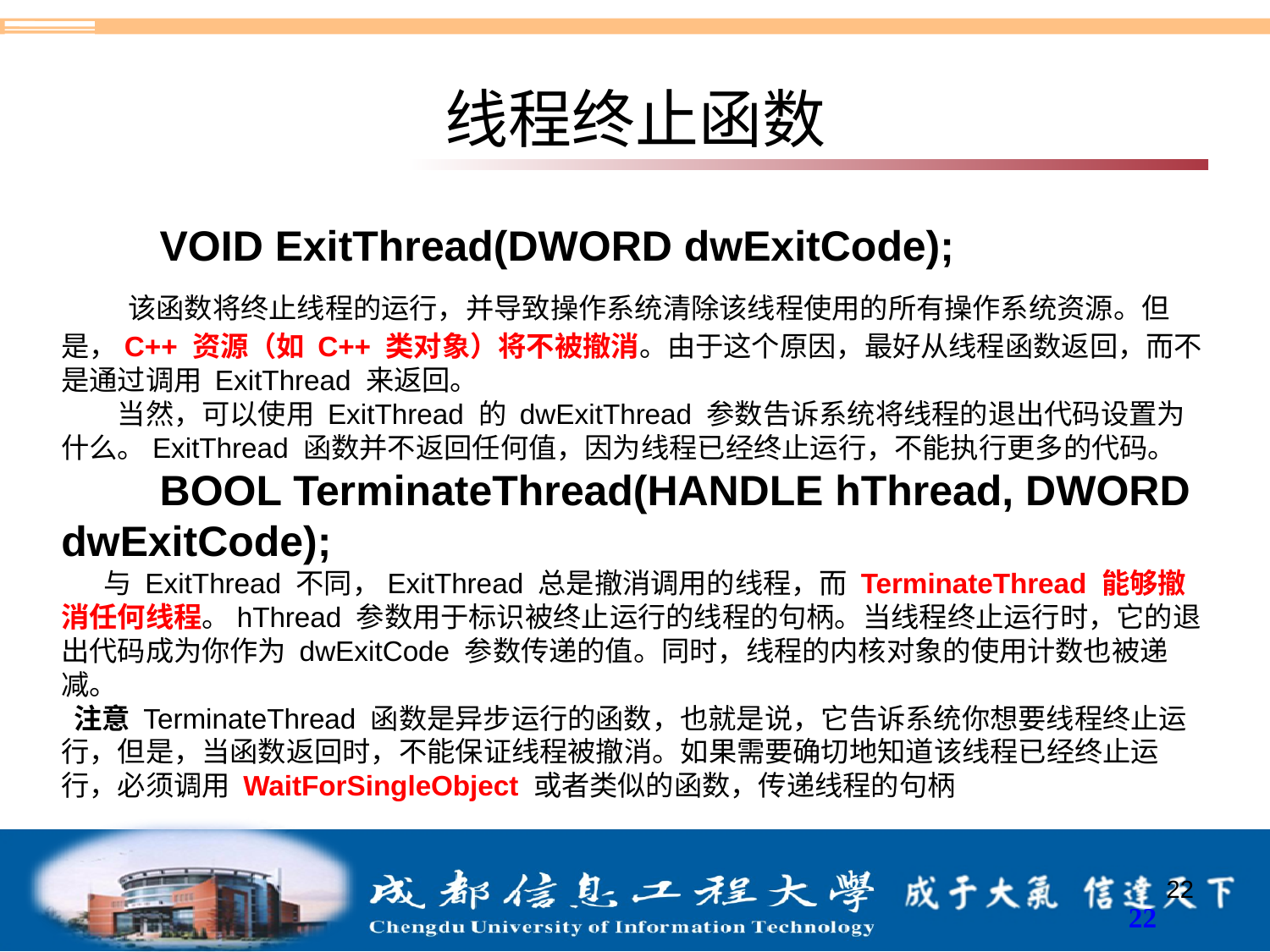

# 线程终止函数
VOID ExitThread(DWORD dwExitCode);
    该函数将终止线程的运行，并导致操作系统清除该线程使用的所有操作系统资源。但是，C++ 资源（如 C++ 类对象）将不被撤消。由于这个原因，最好从线程函数返回，而不是通过调用 ExitThread 来返回。
　　当然，可以使用 ExitThread 的 dwExitThread 参数告诉系统将线程的退出代码设置为什么。ExitThread 函数并不返回任何值，因为线程已经终止运行，不能执行更多的代码。
BOOL TerminateThread(HANDLE hThread, DWORD dwExitCode);
 　与 ExitThread 不同，ExitThread 总是撤消调用的线程，而 TerminateThread 能够撤消任何线程。hThread 参数用于标识被终止运行的线程的句柄。当线程终止运行时，它的退出代码成为你作为 dwExitCode 参数传递的值。同时，线程的内核对象的使用计数也被递减。
  注意 TerminateThread 函数是异步运行的函数，也就是说，它告诉系统你想要线程终止运行，但是，当函数返回时，不能保证线程被撤消。如果需要确切地知道该线程已经终止运行，必须调用 WaitForSingleObject 或者类似的函数，传递线程的句柄